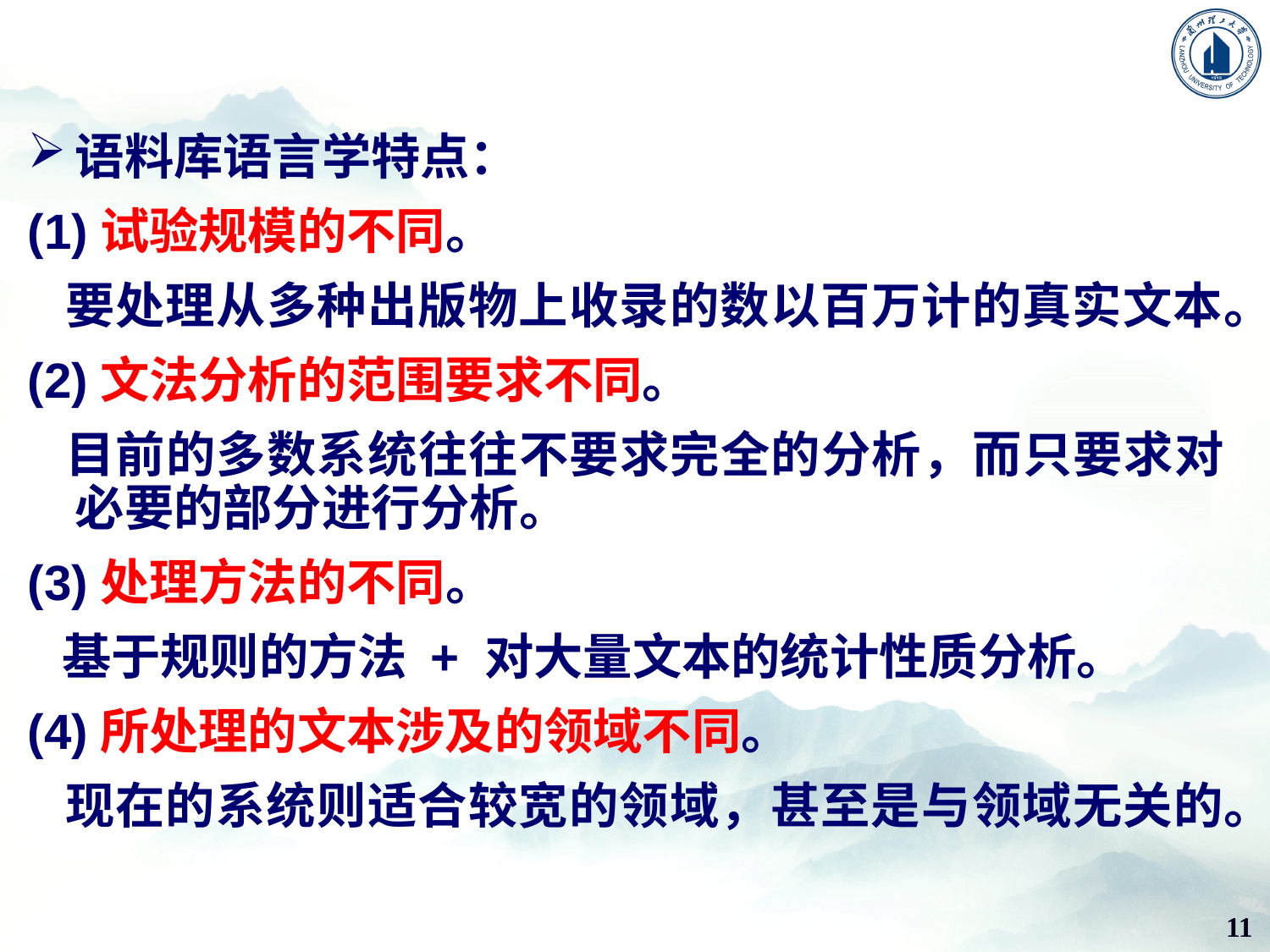

语料库语言学特点：
(1)试验规模的不同。
  要处理从多种出版物上收录的数以百万计的真实文本。
(2)文法分析的范围要求不同。
  目前的多数系统往往不要求完全的分析，而只要求对必要的部分进行分析。
(3)处理方法的不同。
  基于规则的方法 + 对大量文本的统计性质分析。
(4)所处理的文本涉及的领域不同。
  现在的系统则适合较宽的领域，甚至是与领域无关的。
11